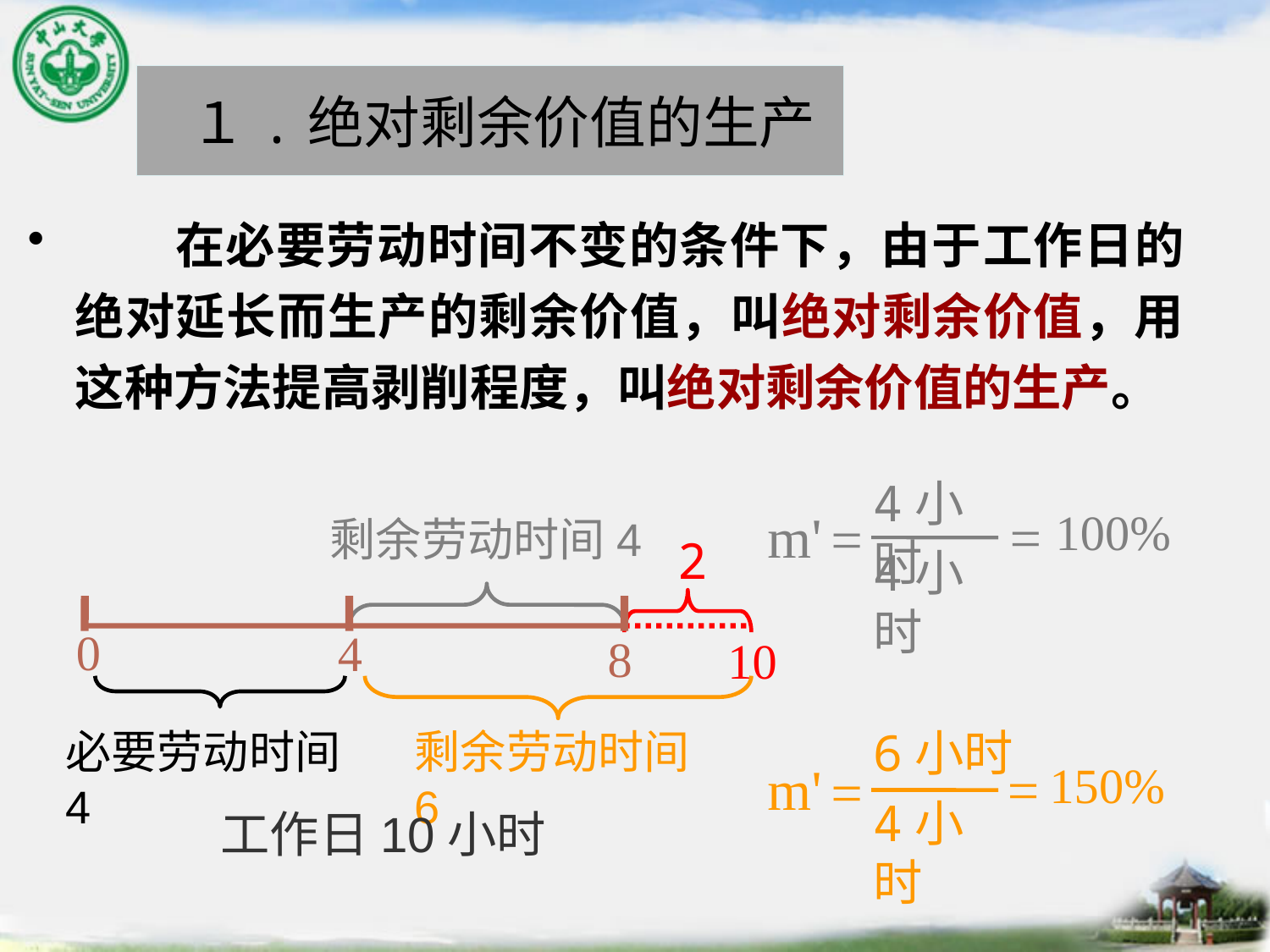

# １.绝对剩余价值的生产
       在必要劳动时间不变的条件下，由于工作日的绝对延长而生产的剩余价值，叫绝对剩余价值，用这种方法提高剥削程度，叫绝对剩余价值的生产。
4小时

m'
=
 100%
=

剩余劳动时间4
2
4小时

0
4
8
10

6小时
m'
=
 150%
=
4小时

必要劳动时间4
剩余劳动时间6
工作日10小时